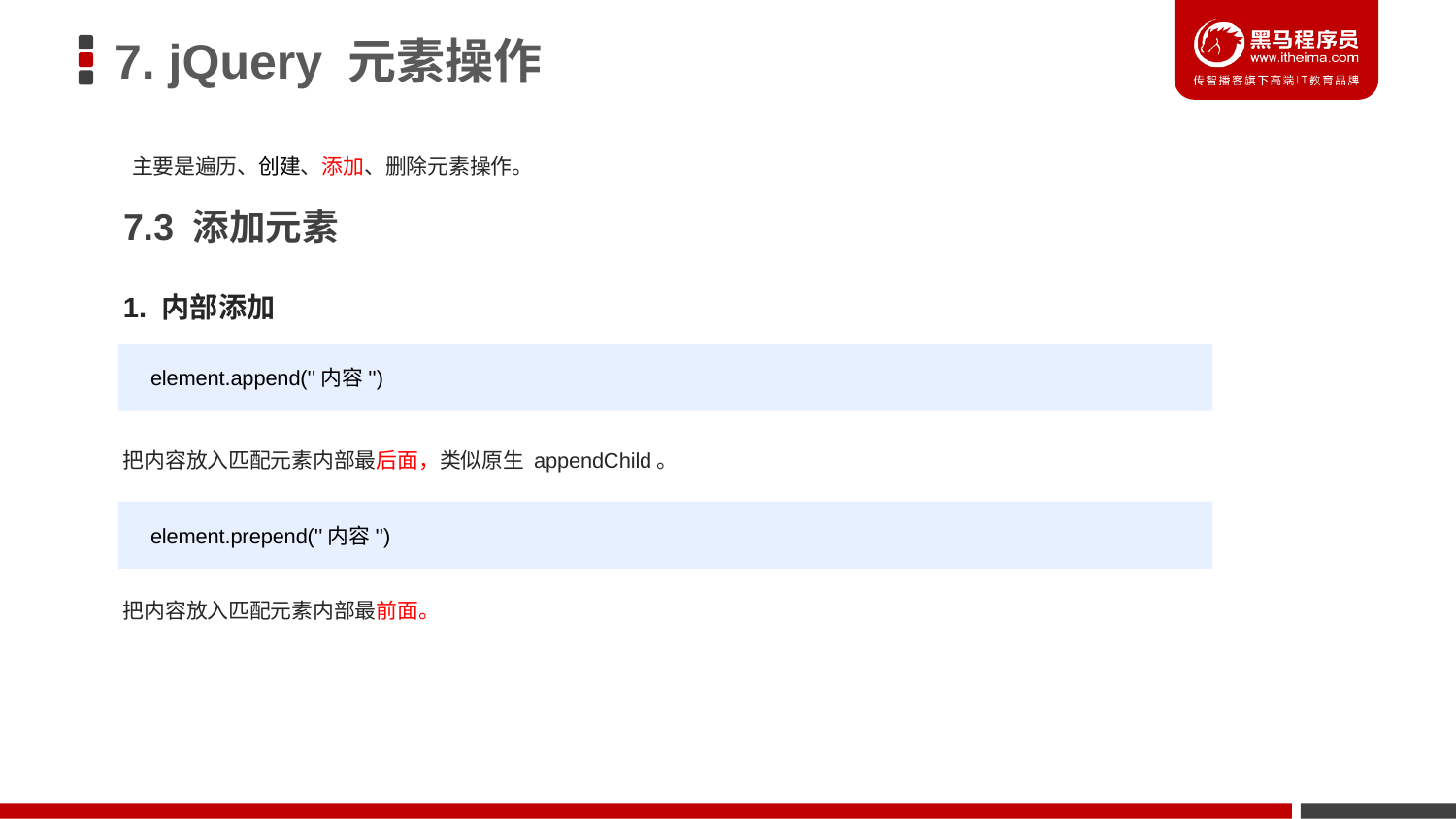

# 7. jQuery 元素操作
主要是遍历、创建、添加、删除元素操作。
7.3 添加元素
1. 内部添加
element.append(''内容'')
把内容放入匹配元素内部最后面，类似原生 appendChild。
element.prepend(''内容'')
把内容放入匹配元素内部最前面。